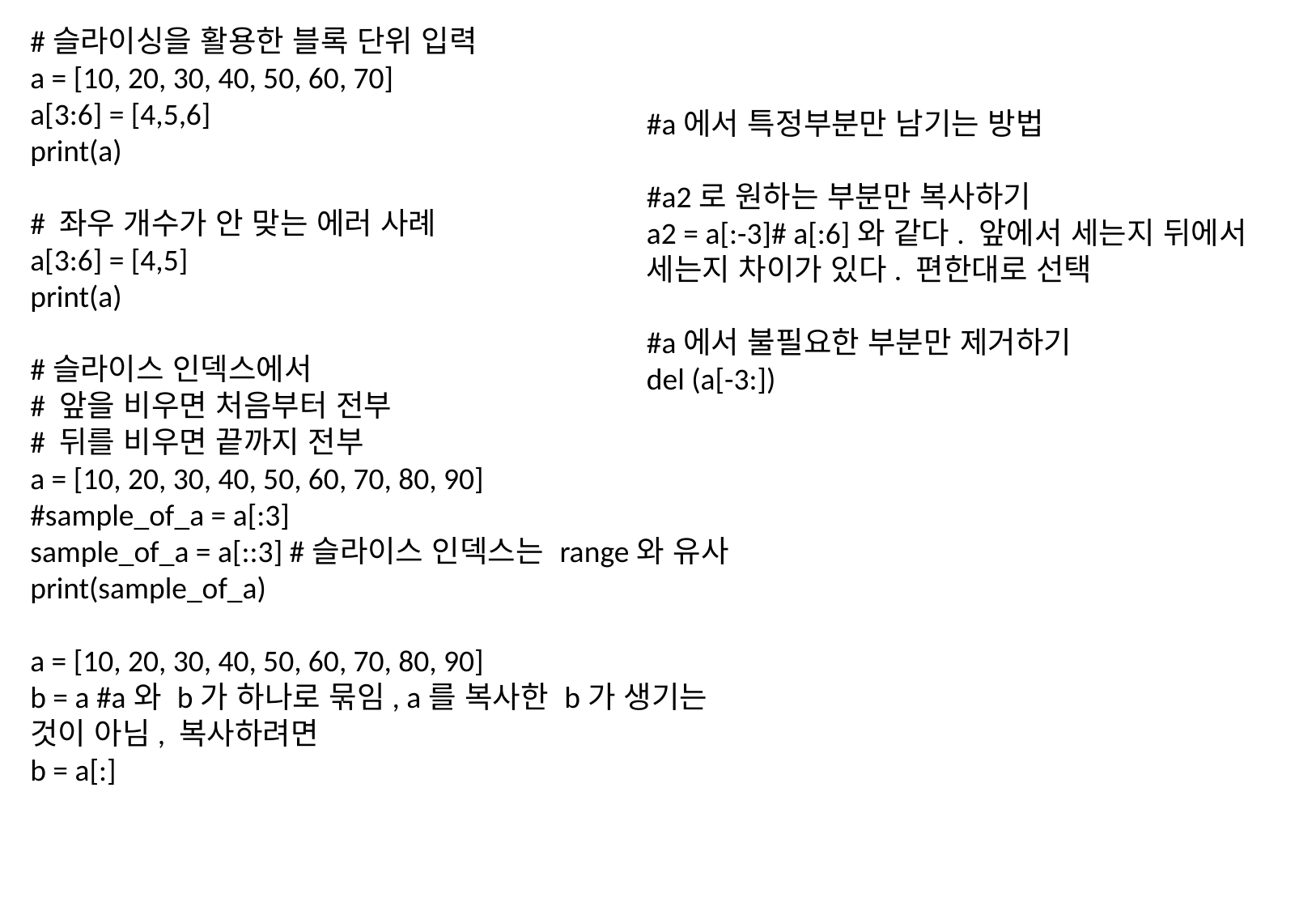

#슬라이싱을 활용한 블록 단위 입력
a = [10, 20, 30, 40, 50, 60, 70]
a[3:6] = [4,5,6]
print(a)

# 좌우 개수가 안 맞는 에러 사례
a[3:6] = [4,5]
print(a)

#슬라이스 인덱스에서
# 앞을 비우면 처음부터 전부
# 뒤를 비우면 끝까지 전부
a = [10, 20, 30, 40, 50, 60, 70, 80, 90]
#sample_of_a = a[:3]
sample_of_a = a[::3] #슬라이스 인덱스는 range와 유사
print(sample_of_a)

a = [10, 20, 30, 40, 50, 60, 70, 80, 90]
b = a #a와 b가 하나로 묶임, a를 복사한 b가 생기는 것이 아님, 복사하려면
b = a[:]

#a에서 특정부분만 남기는 방법

#a2로 원하는 부분만 복사하기
a2 = a[:-3]# a[:6]와 같다. 앞에서 세는지 뒤에서 세는지 차이가 있다. 편한대로 선택

#a에서 불필요한 부분만 제거하기
del (a[-3:])